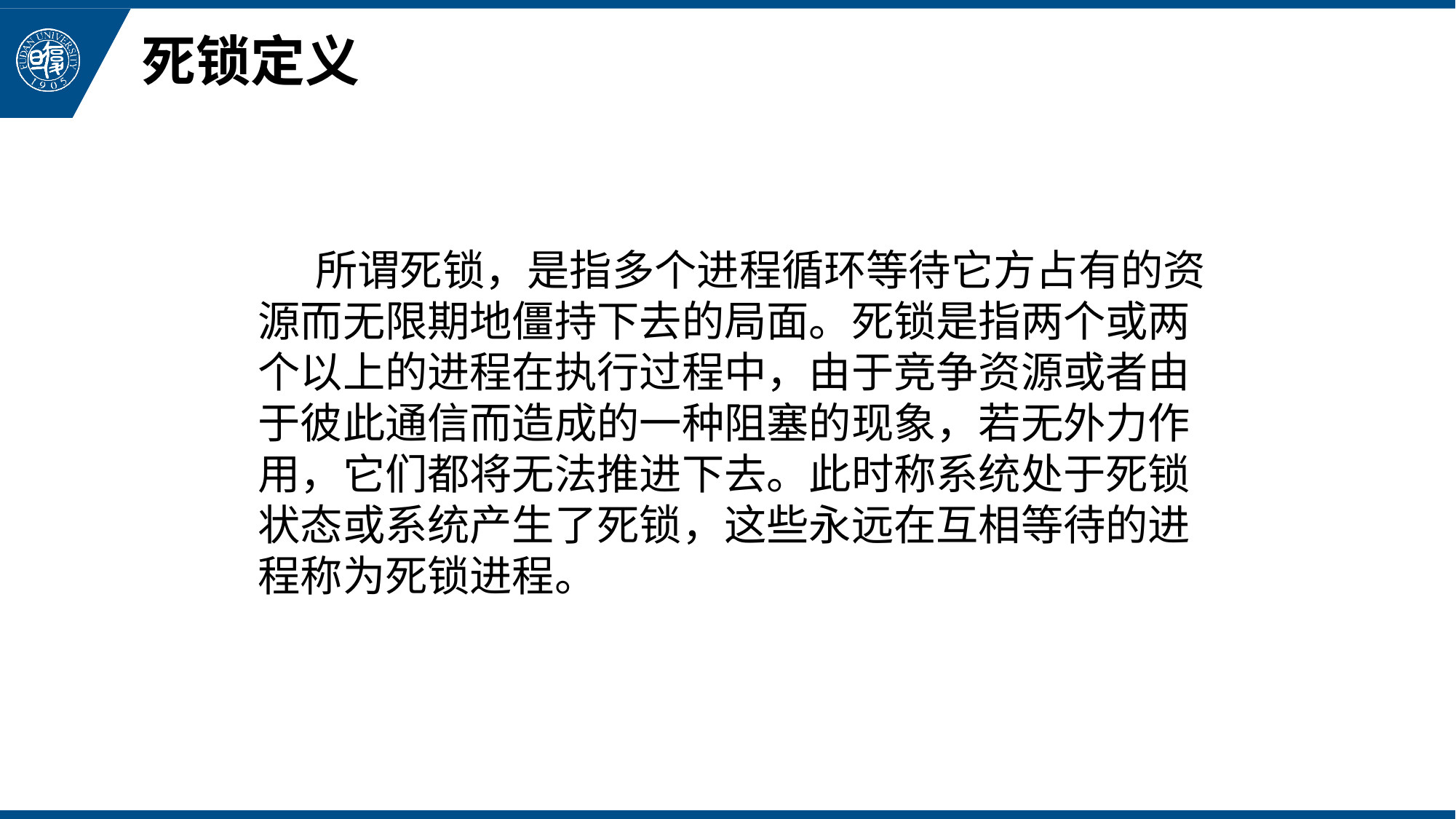

# 死锁定义
     所谓死锁，是指多个进程循环等待它方占有的资源而无限期地僵持下去的局面。死锁是指两个或两个以上的进程在执行过程中，由于竞争资源或者由于彼此通信而造成的一种阻塞的现象，若无外力作用，它们都将无法推进下去。此时称系统处于死锁状态或系统产生了死锁，这些永远在互相等待的进程称为死锁进程。